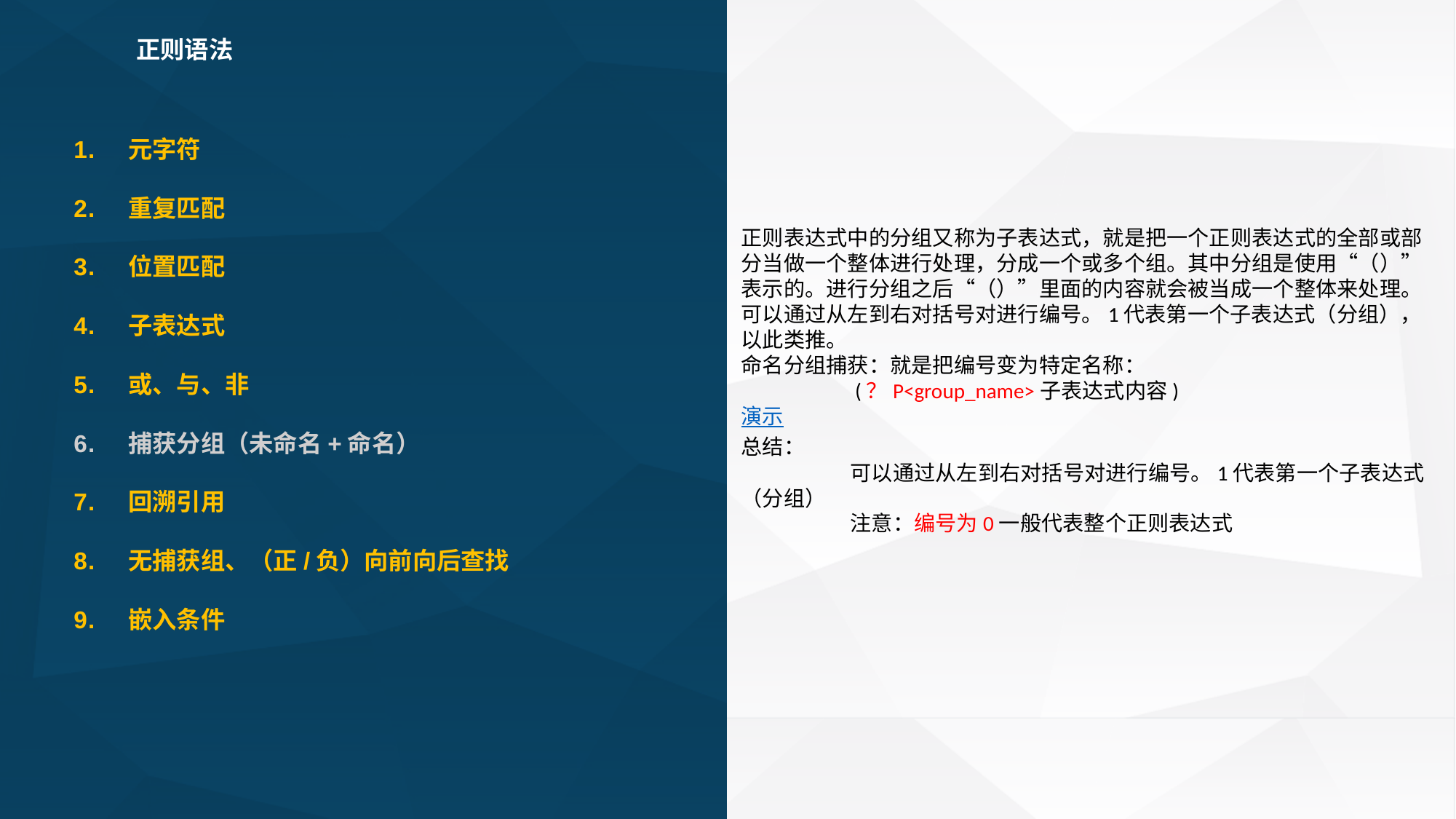

正则语法
正则表达式中的分组又称为子表达式，就是把一个正则表达式的全部或部分当做一个整体进行处理，分成一个或多个组。其中分组是使用“（）”表示的。进行分组之后“（）”里面的内容就会被当成一个整体来处理。可以通过从左到右对括号对进行编号。1代表第一个子表达式（分组），以此类推。
命名分组捕获：就是把编号变为特定名称：
	 (？P<group_name>子表达式内容)
演示
总结：
	可以通过从左到右对括号对进行编号。1代表第一个子表达式（分组）
	注意：编号为0一般代表整个正则表达式
元字符
重复匹配
位置匹配
子表达式
或、与、非
捕获分组（未命名+命名）
回溯引用
无捕获组、（正/负）向前向后查找
嵌入条件